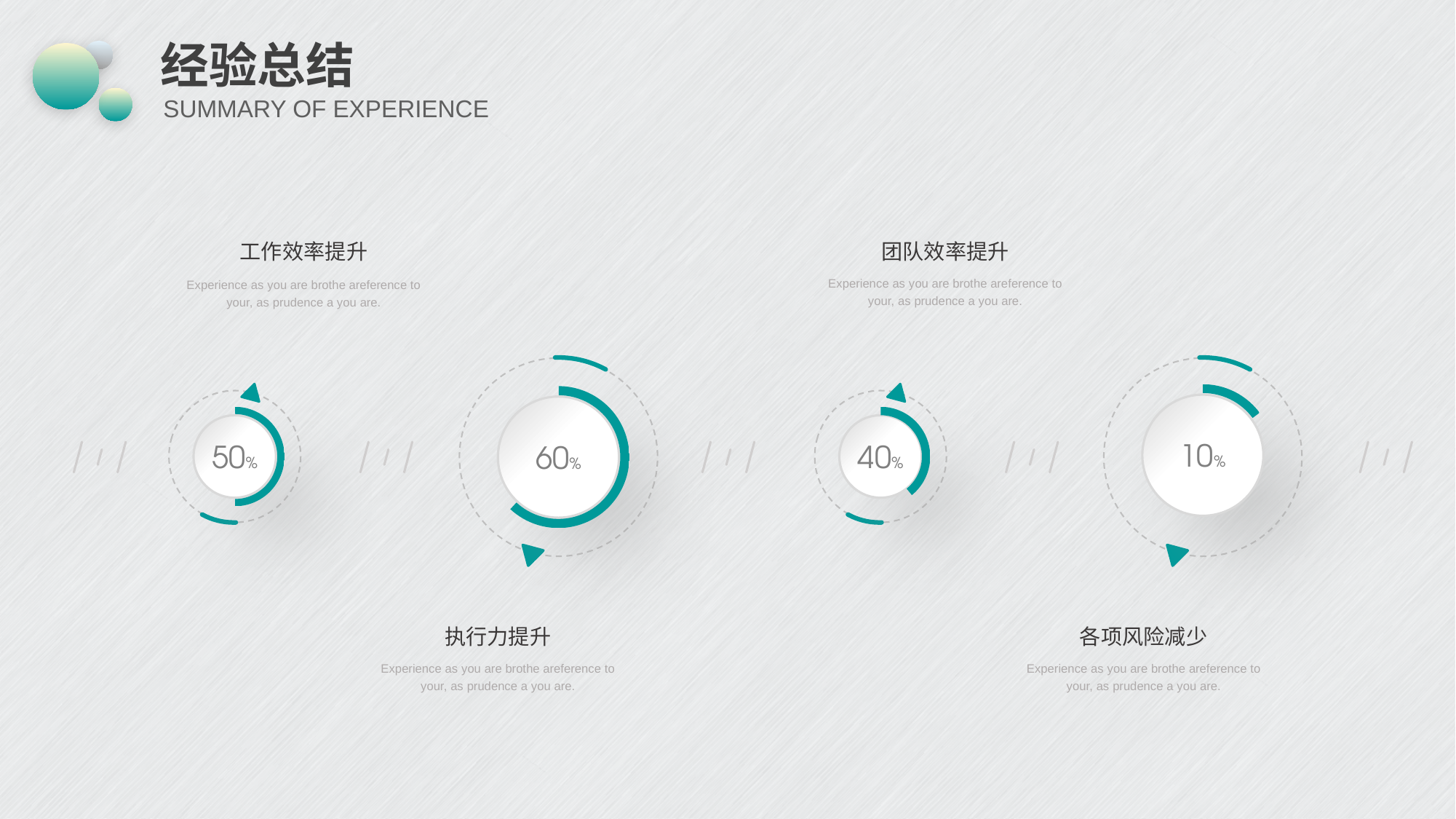

# 经验总结
SUMMARY OF EXPERIENCE
工作效率提升
团队效率提升
Experience as you are brothe areference to your, as prudence a you are.
Experience as you are brothe areference to your, as prudence a you are.

10%
50%
40%
60%
执行力提升
各项风险减少
Experience as you are brothe areference to your, as prudence a you are.
Experience as you are brothe areference to your, as prudence a you are.